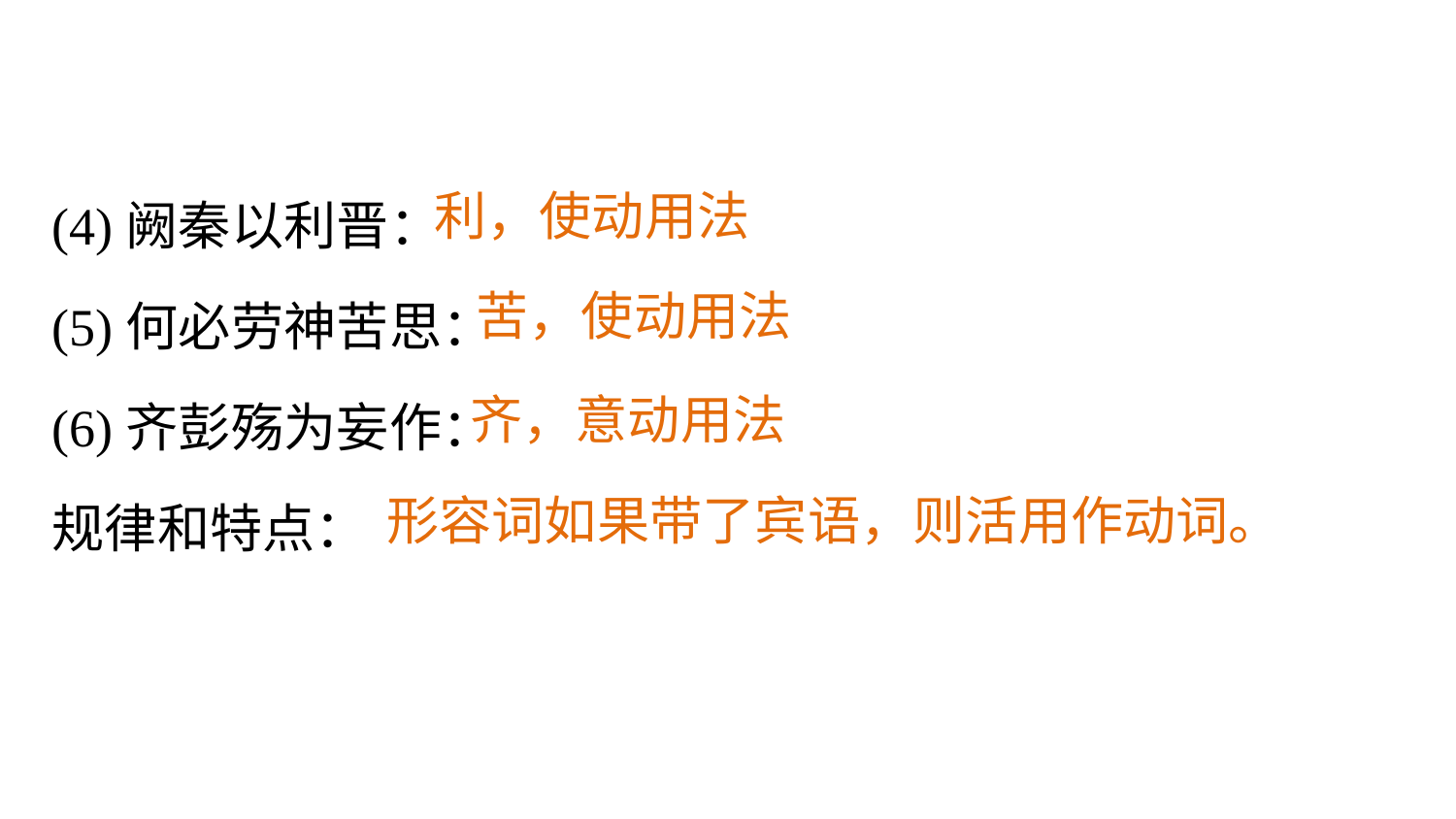

利，使动用法
(4)阙秦以利晋：
(5)何必劳神苦思：
(6)齐彭殇为妄作：
规律和特点：
苦，使动用法
齐，意动用法
形容词如果带了宾语，则活用作动词。